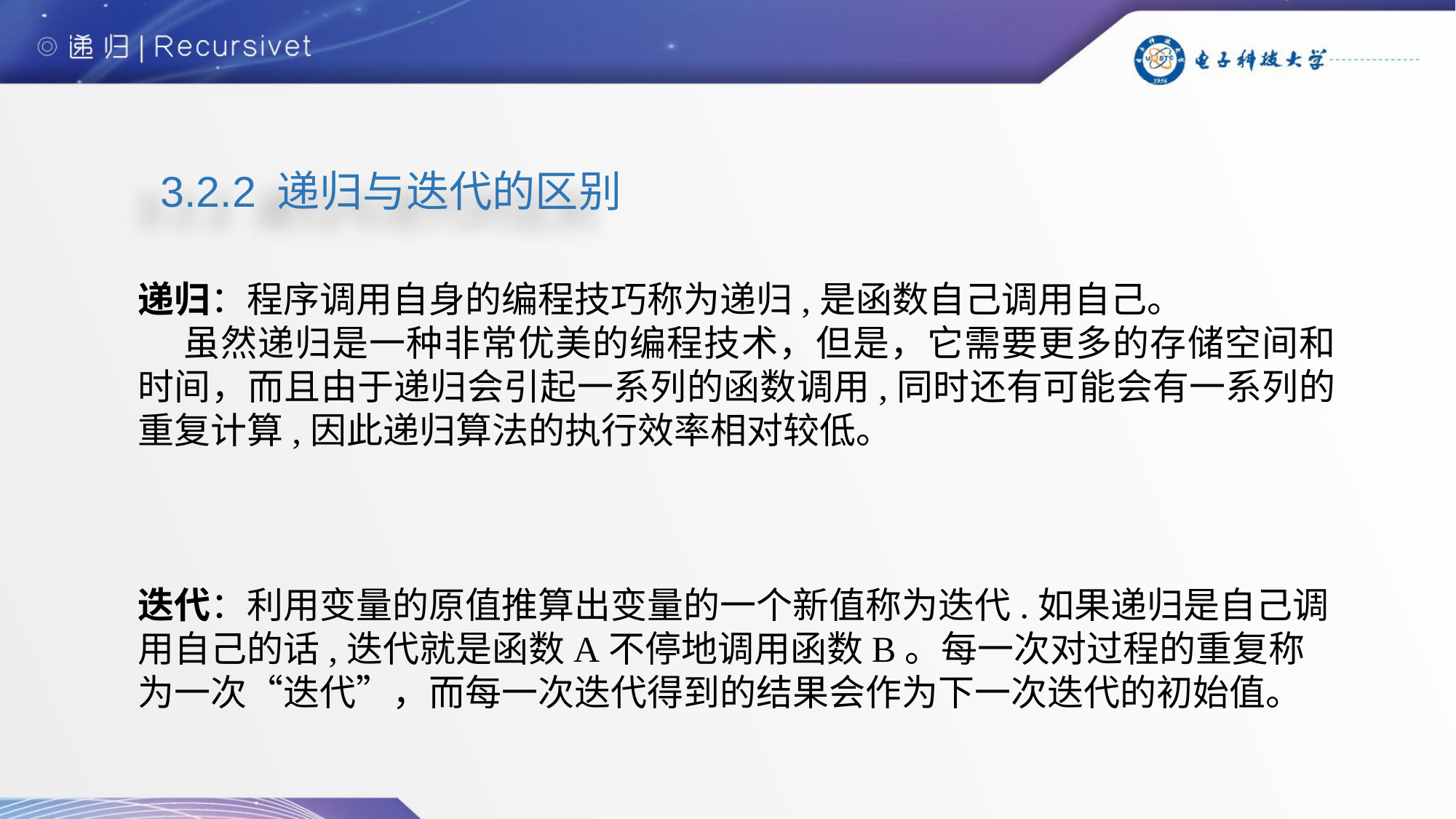

# 3.2.2 递归与迭代的区别

递归：程序调用自身的编程技巧称为递归,是函数自己调用自己。
    虽然递归是一种非常优美的编程技术，但是，它需要更多的存储空间和时间，而且由于递归会引起一系列的函数调用,同时还有可能会有一系列的重复计算,因此递归算法的执行效率相对较低。

迭代：利用变量的原值推算出变量的一个新值称为迭代.如果递归是自己调用自己的话,迭代就是函数A不停地调用函数B。每一次对过程的重复称为一次“迭代”，而每一次迭代得到的结果会作为下一次迭代的初始值。